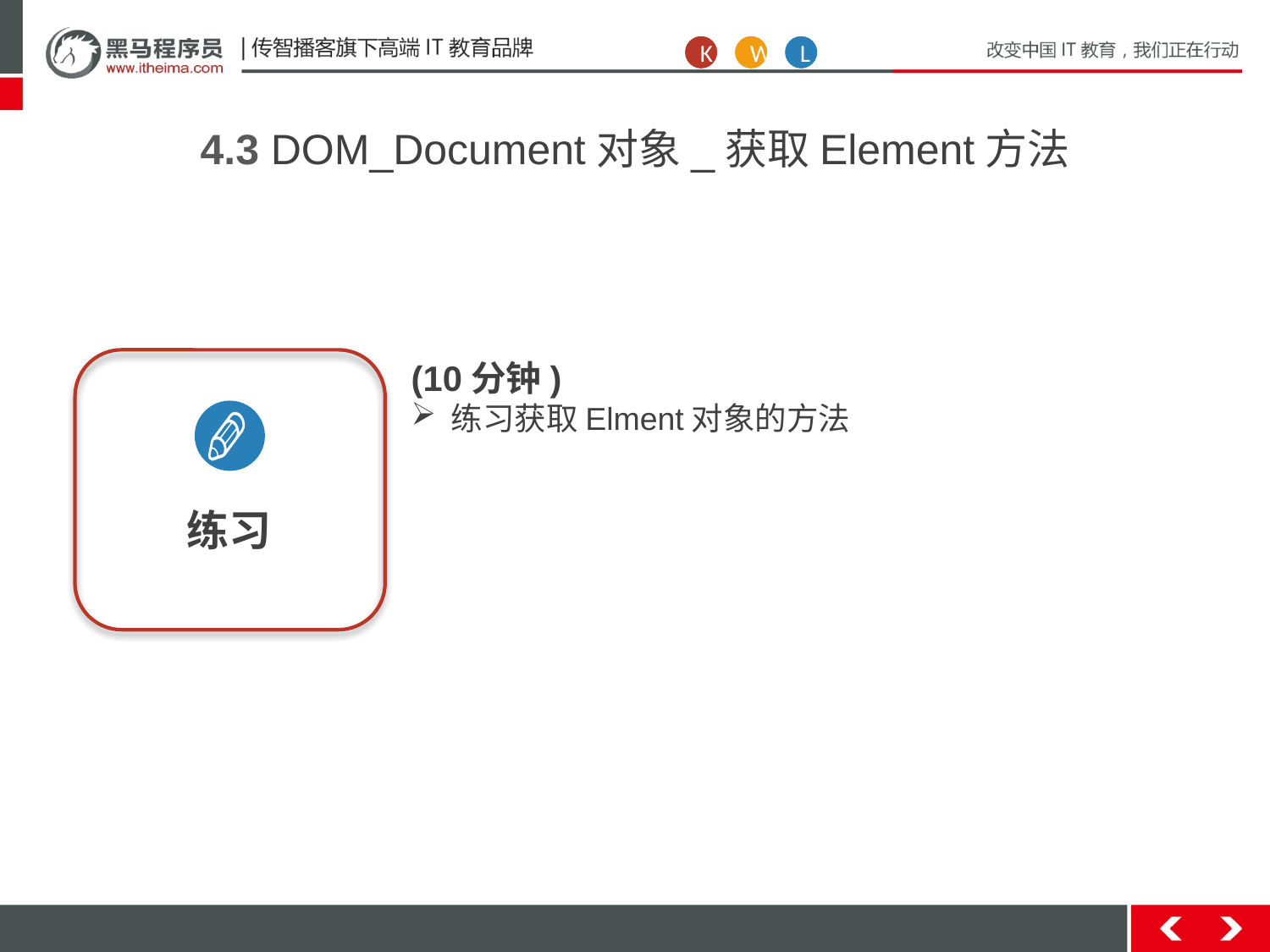

K
W
L
4.3 DOM_Document对象_获取Element方法

练习
(10分钟)
练习获取Elment对象的方法